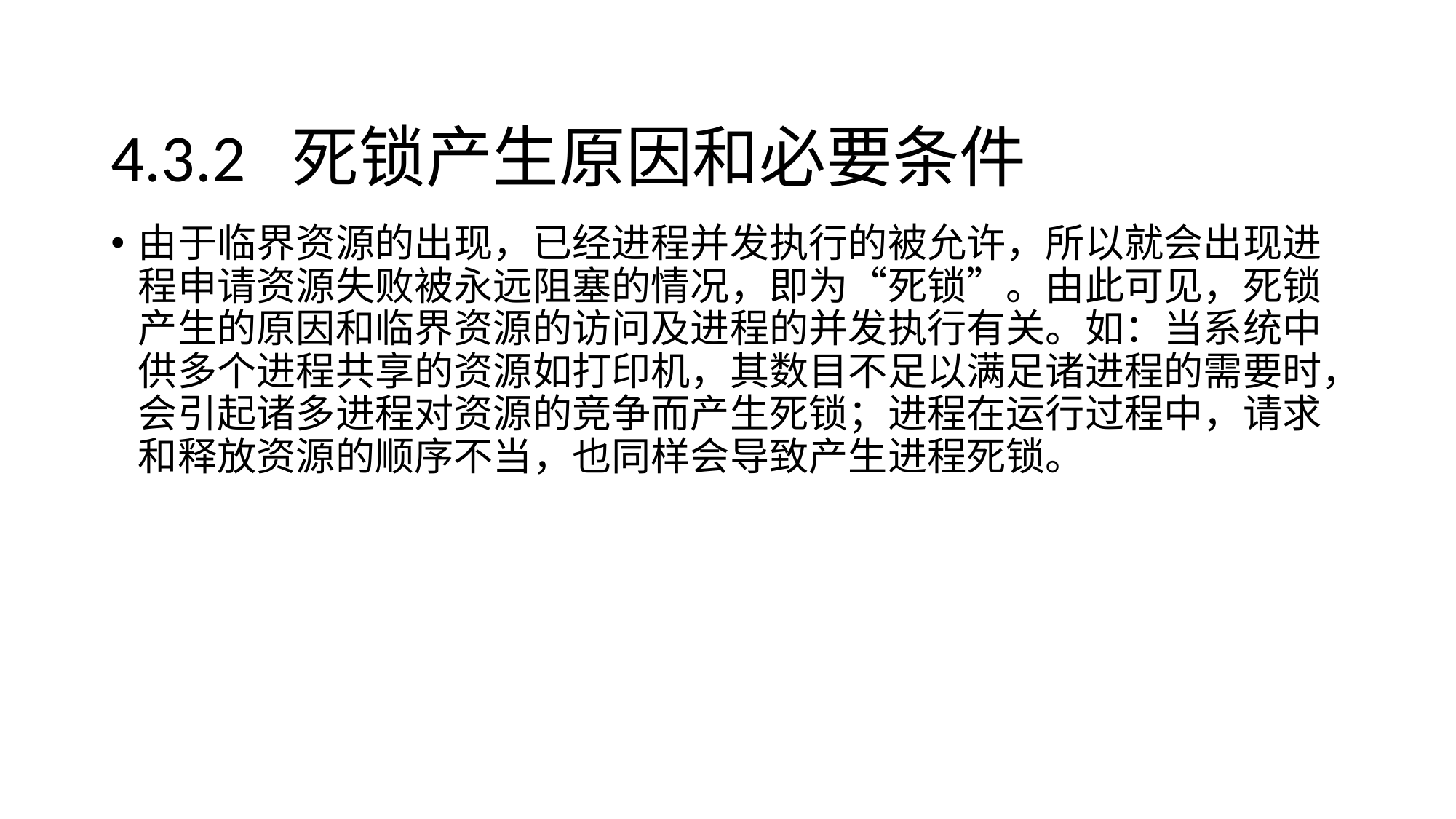

# 4.3.2  死锁产生原因和必要条件
由于临界资源的出现，已经进程并发执行的被允许，所以就会出现进程申请资源失败被永远阻塞的情况，即为“死锁”。由此可见，死锁产生的原因和临界资源的访问及进程的并发执行有关。如：当系统中供多个进程共享的资源如打印机，其数目不足以满足诸进程的需要时，会引起诸多进程对资源的竞争而产生死锁；进程在运行过程中，请求和释放资源的顺序不当，也同样会导致产生进程死锁。
3